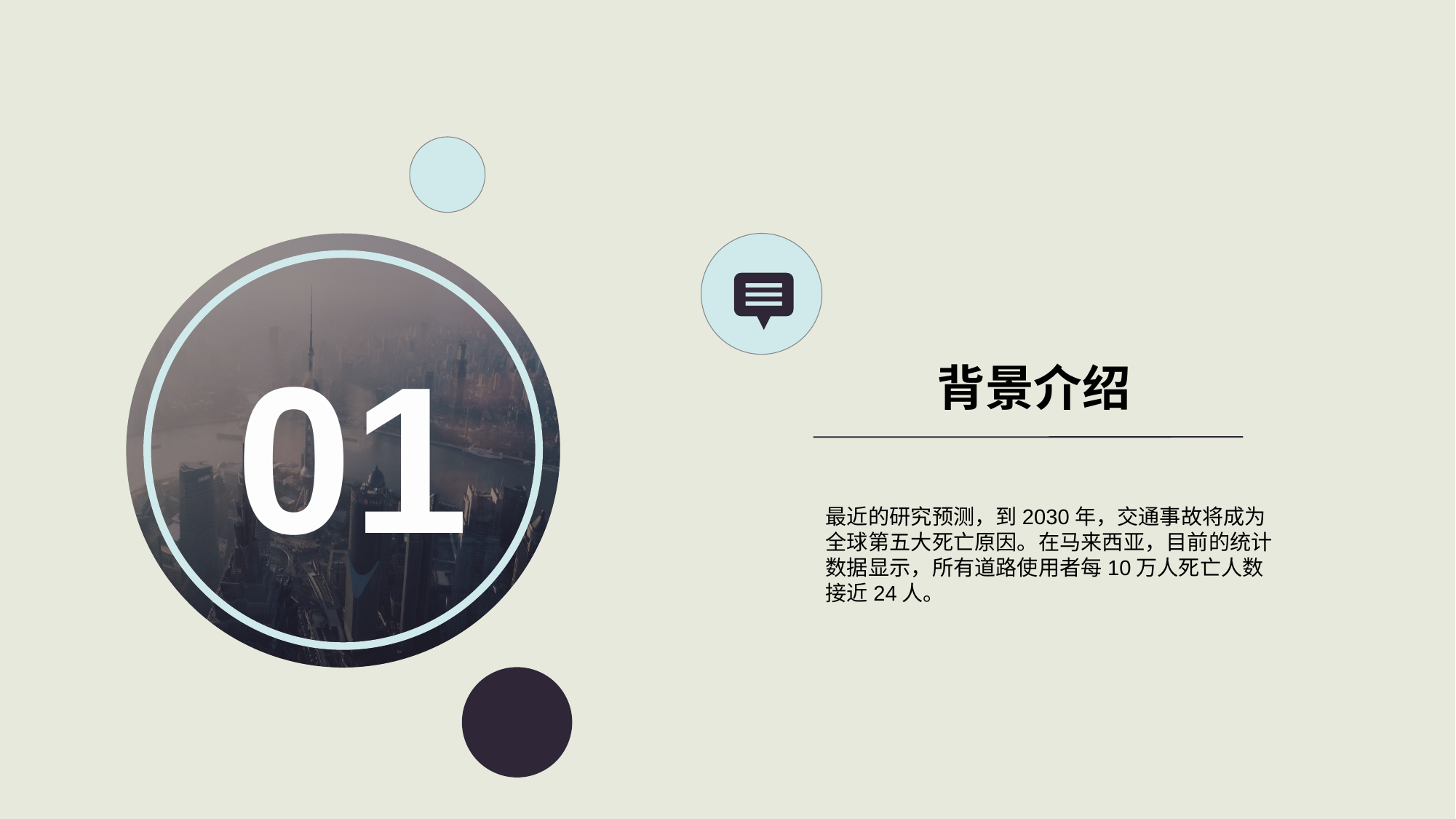

01
  背景介绍
最近的研究预测，到2030年，交通事故将成为
全球第五大死亡原因。在马来西亚，目前的统计
数据显示，所有道路使用者每10万人死亡人数
接近24人。